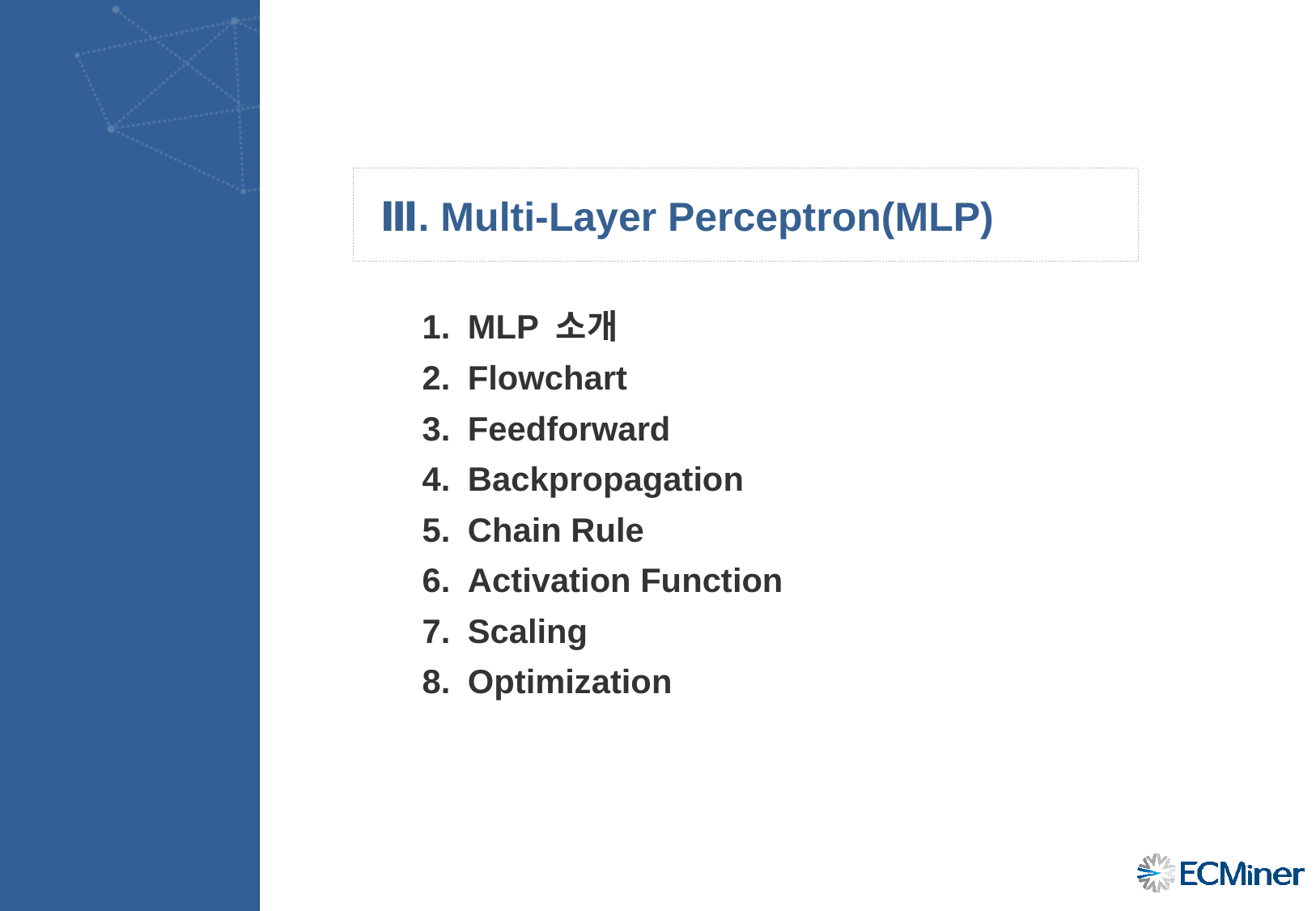

Ⅲ. Multi-Layer Perceptron(MLP)
MLP 소개
Flowchart
Feedforward
Backpropagation
Chain Rule
Activation Function
Scaling
Optimization